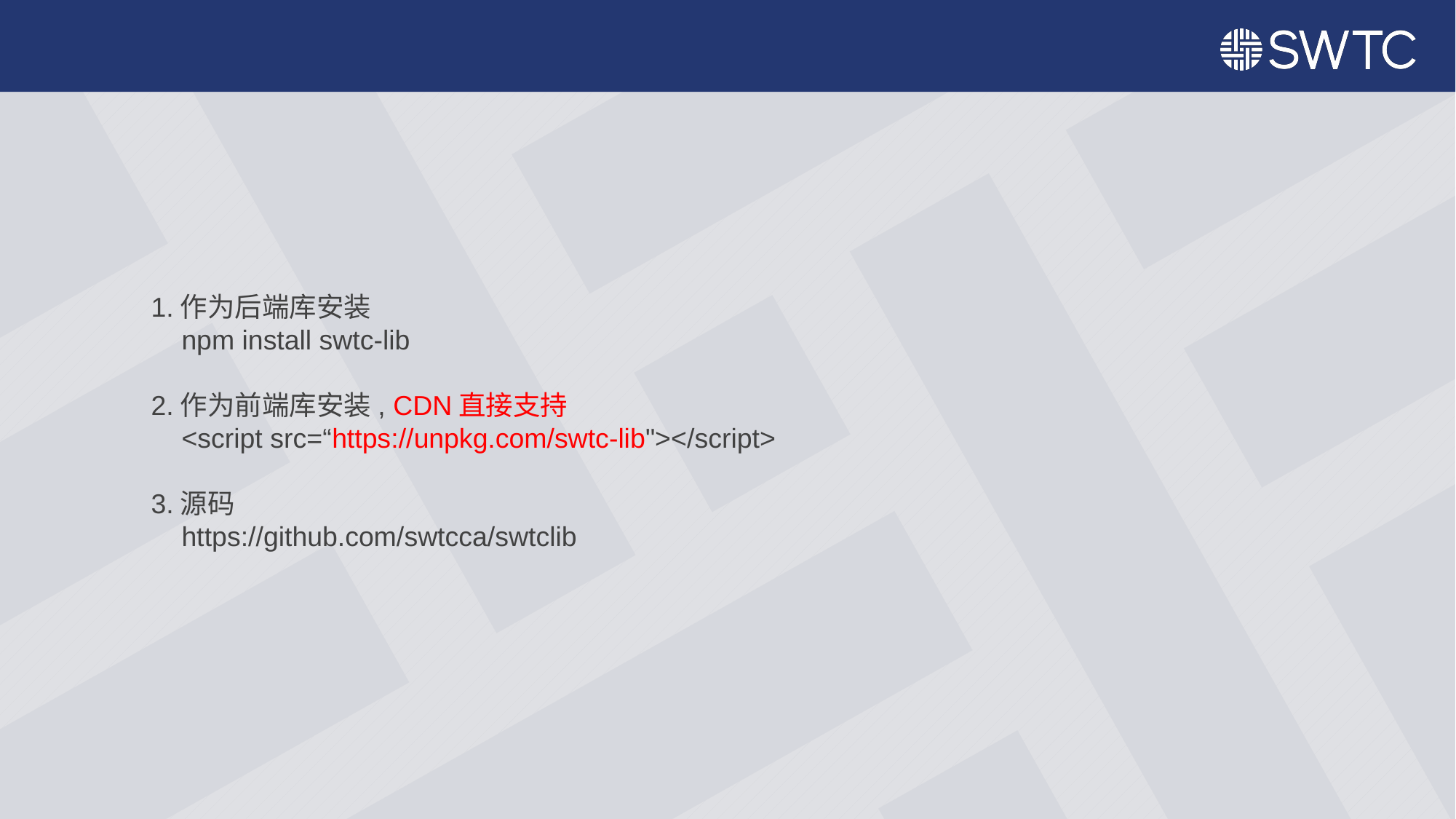

1.作为后端库安装
    npm install swtc-lib

2.作为前端库安装, CDN直接支持
    <script src=“https://unpkg.com/swtc-lib"></script>

3.源码
    https://github.com/swtcca/swtclib